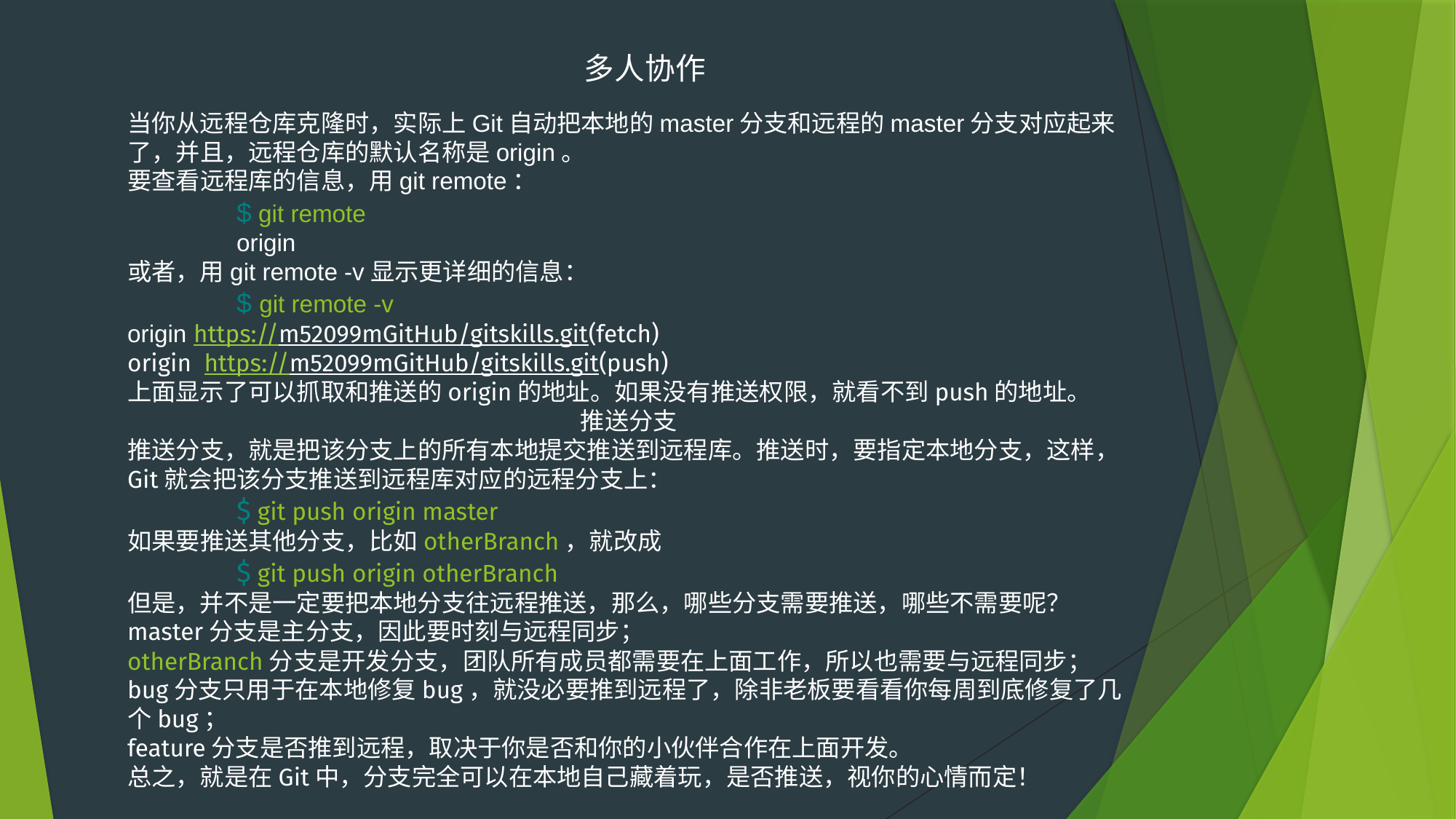

多人协作
当你从远程仓库克隆时，实际上Git自动把本地的master分支和远程的master分支对应起来了，并且，远程仓库的默认名称是origin。
要查看远程库的信息，用git remote：
	$ git remote
	origin
或者，用git remote -v显示更详细的信息：
	$ git remote -v
origin https://m52099mGitHub/gitskills.git(fetch)
origin  https://m52099mGitHub/gitskills.git(push)
上面显示了可以抓取和推送的origin的地址。如果没有推送权限，就看不到push的地址。
推送分支
推送分支，就是把该分支上的所有本地提交推送到远程库。推送时，要指定本地分支，这样，Git就会把该分支推送到远程库对应的远程分支上：
	$ git push origin master
如果要推送其他分支，比如otherBranch，就改成
	$ git push origin otherBranch
但是，并不是一定要把本地分支往远程推送，那么，哪些分支需要推送，哪些不需要呢？
master分支是主分支，因此要时刻与远程同步；
otherBranch分支是开发分支，团队所有成员都需要在上面工作，所以也需要与远程同步；
bug分支只用于在本地修复bug，就没必要推到远程了，除非老板要看看你每周到底修复了几个bug；
feature分支是否推到远程，取决于你是否和你的小伙伴合作在上面开发。
总之，就是在Git中，分支完全可以在本地自己藏着玩，是否推送，视你的心情而定！